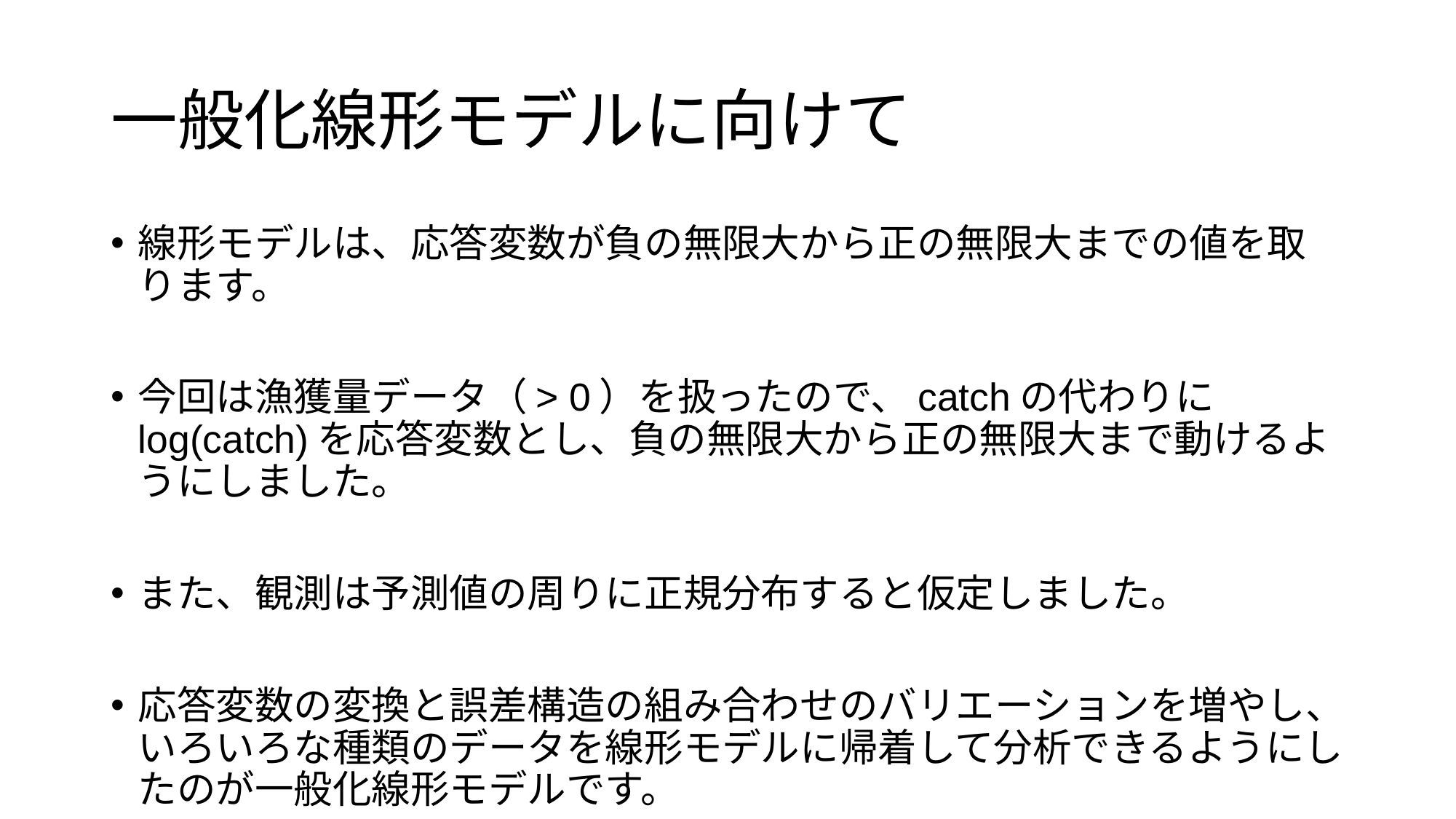

# 一般化線形モデルに向けて
線形モデルは、応答変数が負の無限大から正の無限大までの値を取ります。

今回は漁獲量データ（> 0）を扱ったので、catchの代わりにlog(catch)を応答変数とし、負の無限大から正の無限大まで動けるようにしました。

また、観測は予測値の周りに正規分布すると仮定しました。

応答変数の変換と誤差構造の組み合わせのバリエーションを増やし、いろいろな種類のデータを線形モデルに帰着して分析できるようにしたのが一般化線形モデルです。